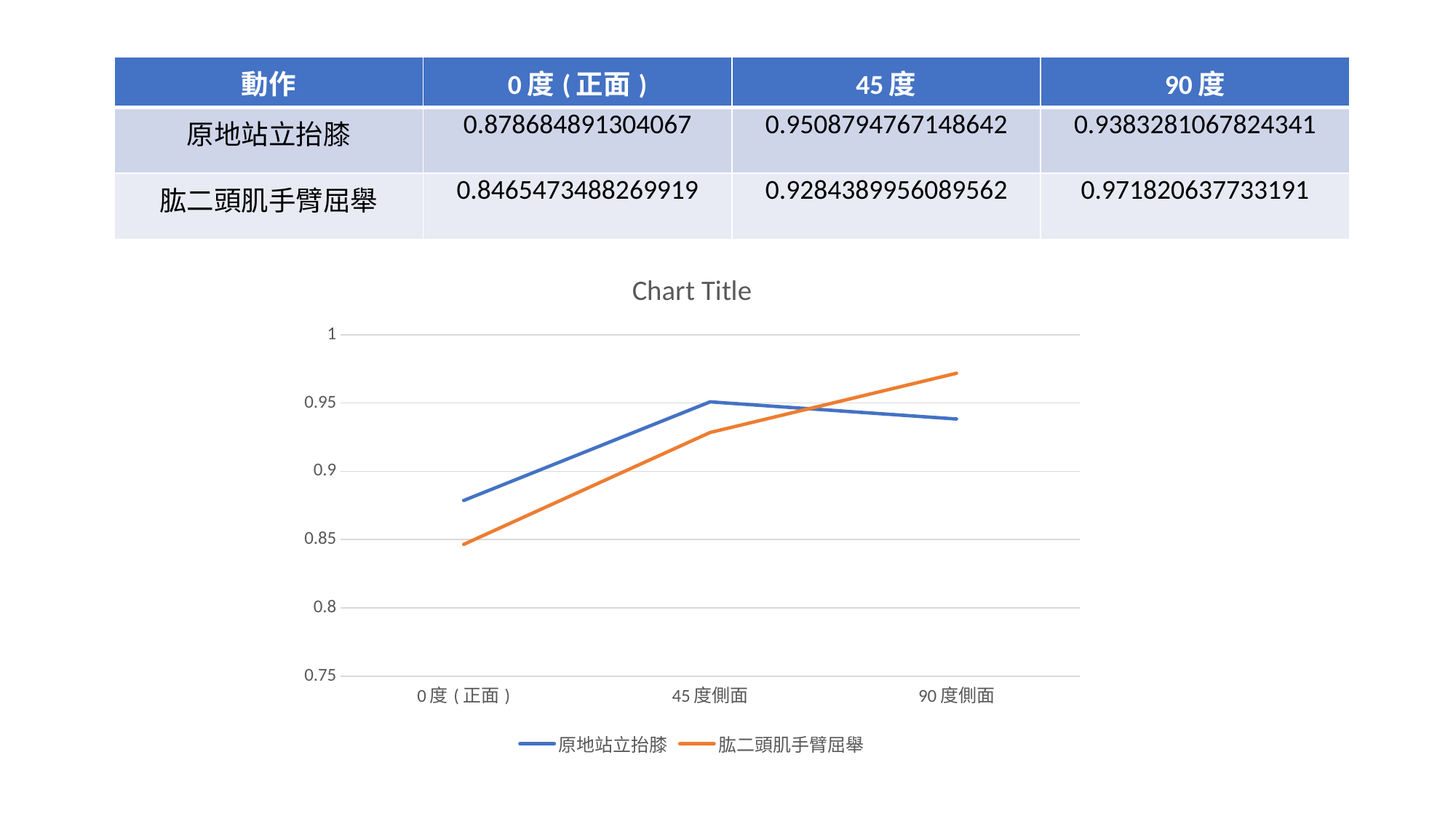

| 動作 | 0度(正面) | 45度 | 90度 |
| --- | --- | --- | --- |
| 原地站立抬膝 | 0.878684891304067 | 0.9508794767148642 | 0.9383281067824341 |
| 肱二頭肌手臂屈舉 | 0.8465473488269919 | 0.9284389956089562 | 0.971820637733191 |

### Chart:

| Category | 原地站立抬膝 | 肱二頭肌手臂屈舉 |
|---|---|---|
| 0度(正面) | 0.878684891304067 | 0.846547348826991 |
| 45度側面 | 0.950879476714864 | 0.928438995608956 |
| 90度側面 | 0.938328106782434 | 0.971820637733191 |